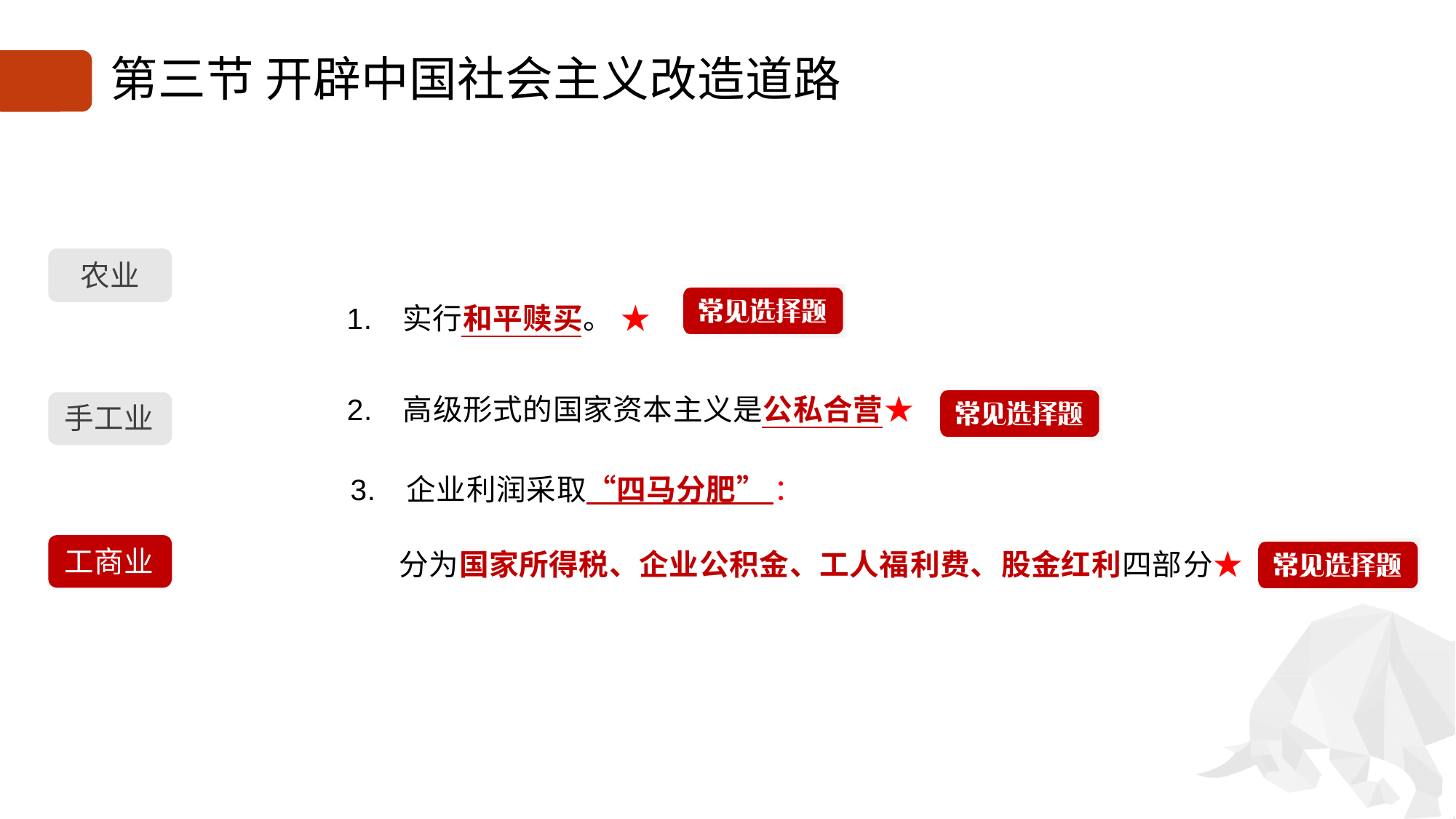

# 第三节 开辟中国社会主义改造道路

农业

1.	实行和平赎买。 ★

2.	高级形式的国家资本主义是公私合营★

手工业

3.	企业利润采取“四马分肥” ：

工商业
分为国家所得税、企业公积金、工人福利费、股金红利四部分★